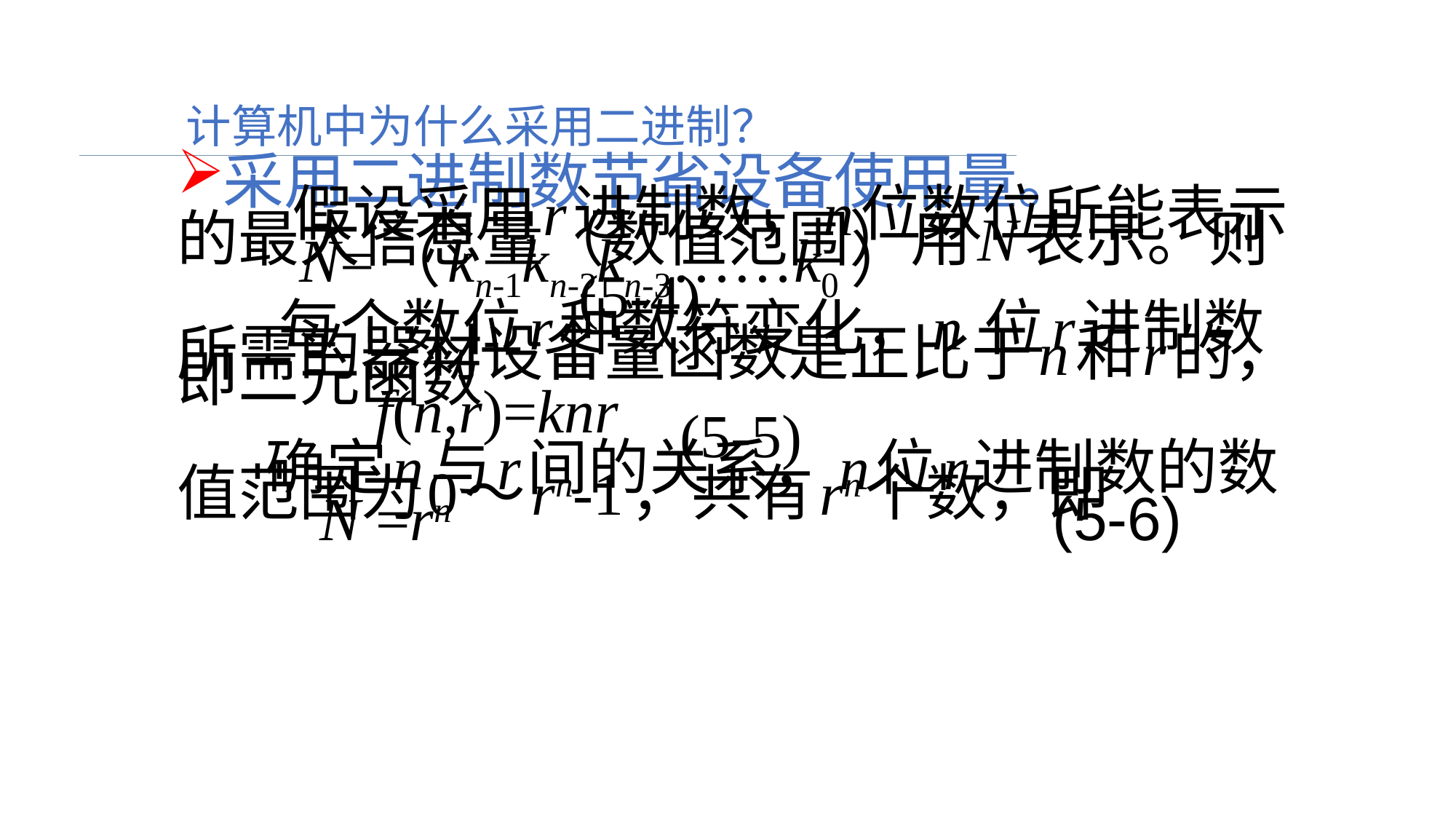

# 计算机中为什么采用二进制？
采用二进制数节省设备使用量。
        假设采用r进制数，n位数位所能表示的最大信息量（数值范围）用N表示。则
        N=（kn-1kn-2kn-3……k0 ）                                                         (5-4)
       每个数位r种数符变化，n 位r进制数所需的器材设备量函数是正比于n和r的，即二元函数
             f(n,r)=knr                                                                             (5-5)
      确定n与r间的关系，n位r进制数的数值范围为0～rn-1，共有rn个数，即                        N =rn                                    (5-6)